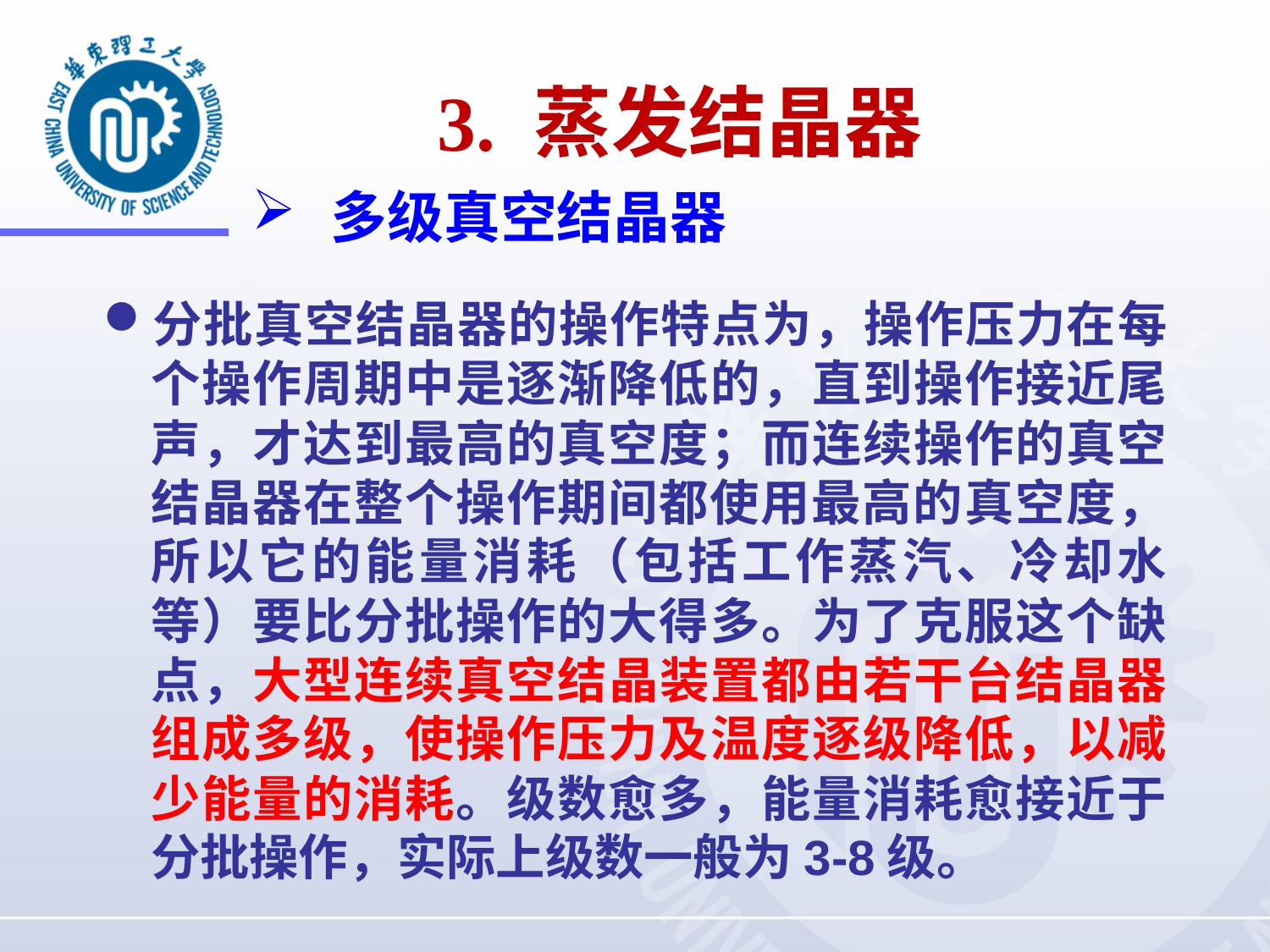

3. 蒸发结晶器
多级真空结晶器
分批真空结晶器的操作特点为，操作压力在每个操作周期中是逐渐降低的，直到操作接近尾声，才达到最高的真空度；而连续操作的真空结晶器在整个操作期间都使用最高的真空度，所以它的能量消耗（包括工作蒸汽、冷却水等）要比分批操作的大得多。为了克服这个缺点，大型连续真空结晶装置都由若干台结晶器组成多级，使操作压力及温度逐级降低，以减少能量的消耗。级数愈多，能量消耗愈接近于分批操作，实际上级数一般为3-8级。